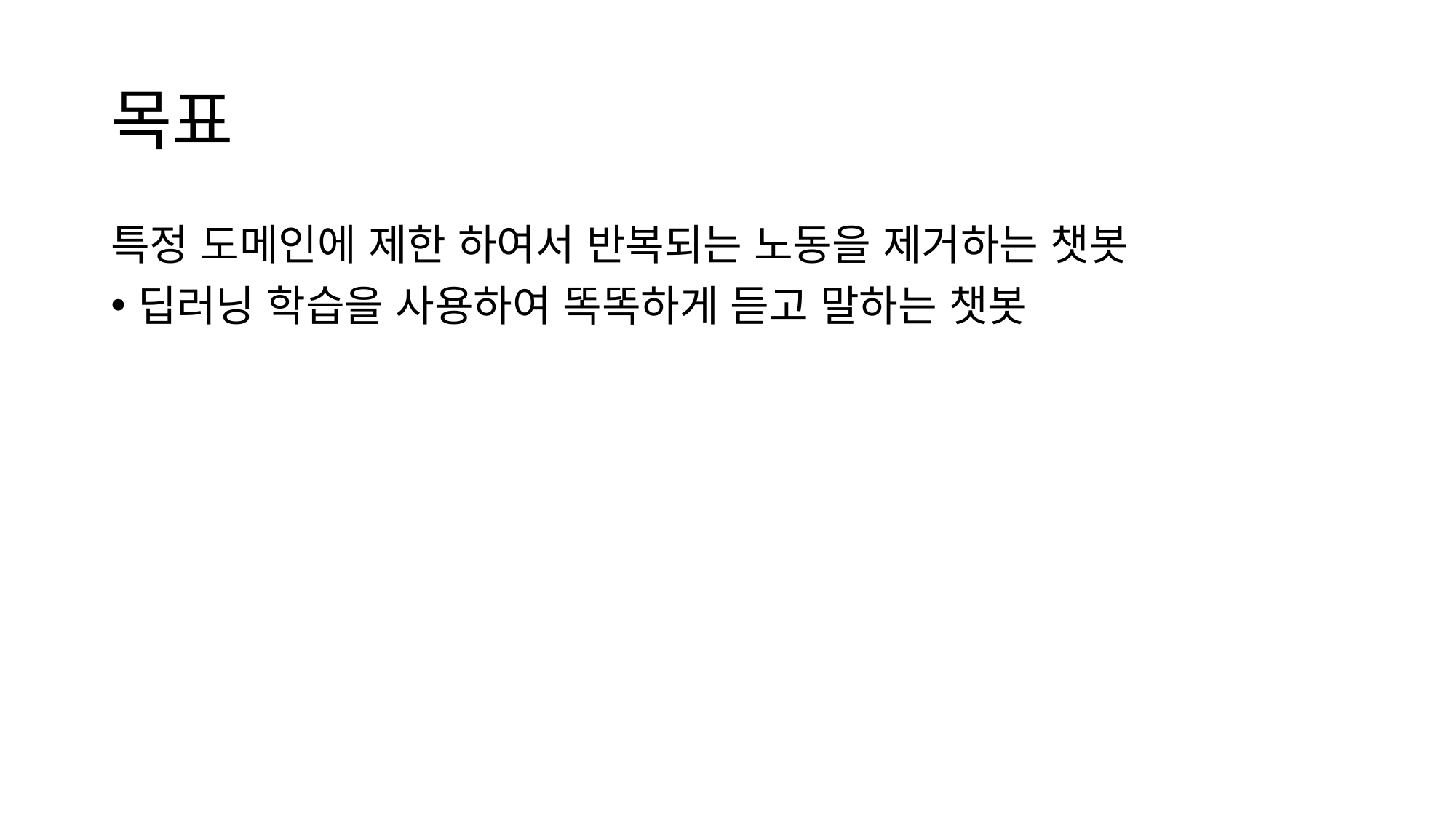

# 목표
특정 도메인에 제한 하여서 반복되는 노동을 제거하는 챗봇
딥러닝 학습을 사용하여 똑똑하게 듣고 말하는 챗봇